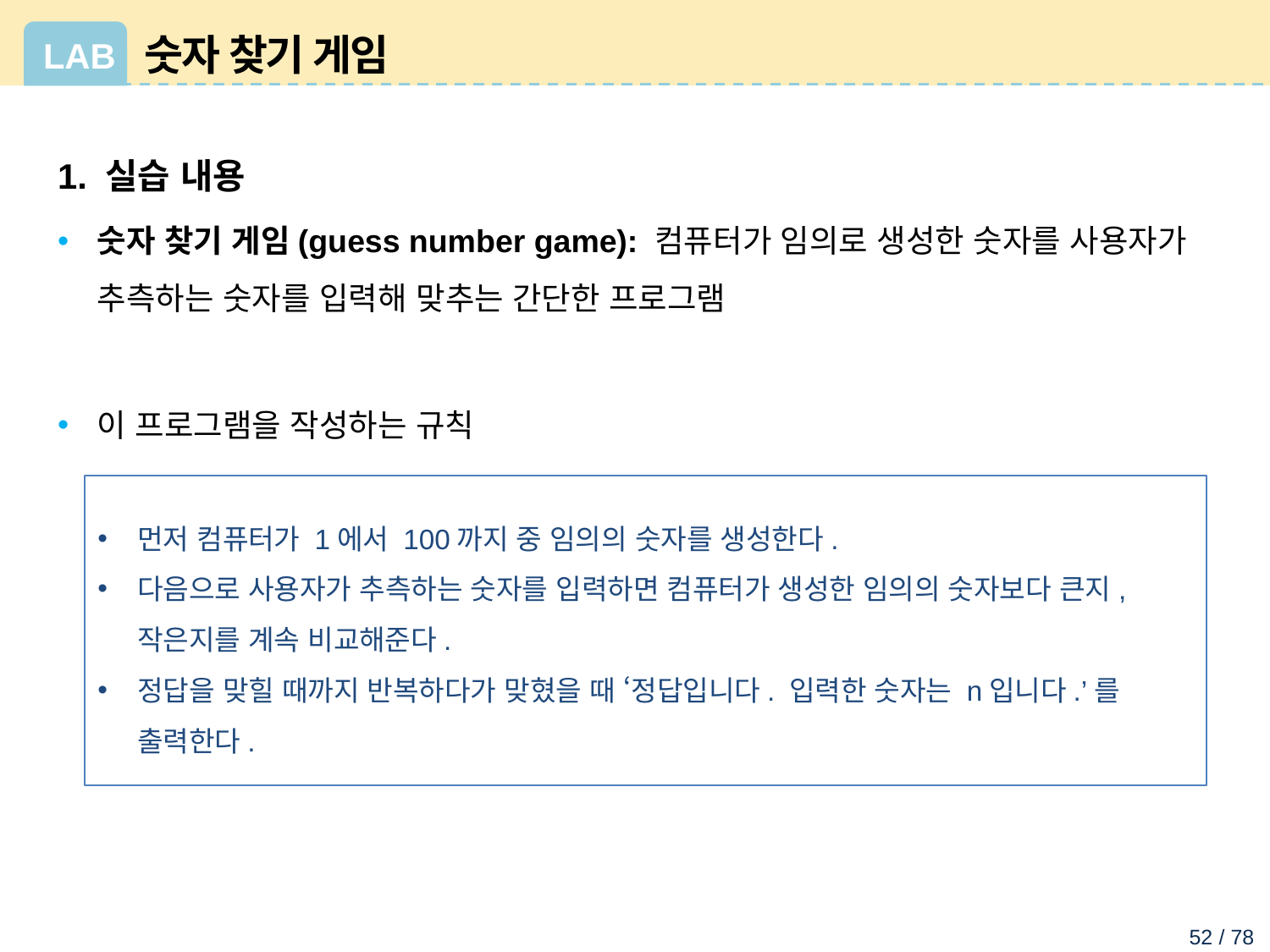

# 숫자 찾기 게임
1. 실습 내용
숫자 찾기 게임(guess number game): 컴퓨터가 임의로 생성한 숫자를 사용자가 추측하는 숫자를 입력해 맞추는 간단한 프로그램

이 프로그램을 작성하는 규칙
먼저 컴퓨터가 1에서 100까지 중 임의의 숫자를 생성한다.
다음으로 사용자가 추측하는 숫자를 입력하면 컴퓨터가 생성한 임의의 숫자보다 큰지, 작은지를 계속 비교해준다.
정답을 맞힐 때까지 반복하다가 맞혔을 때 ‘정답입니다. 입력한 숫자는 n입니다.’를 출력한다.